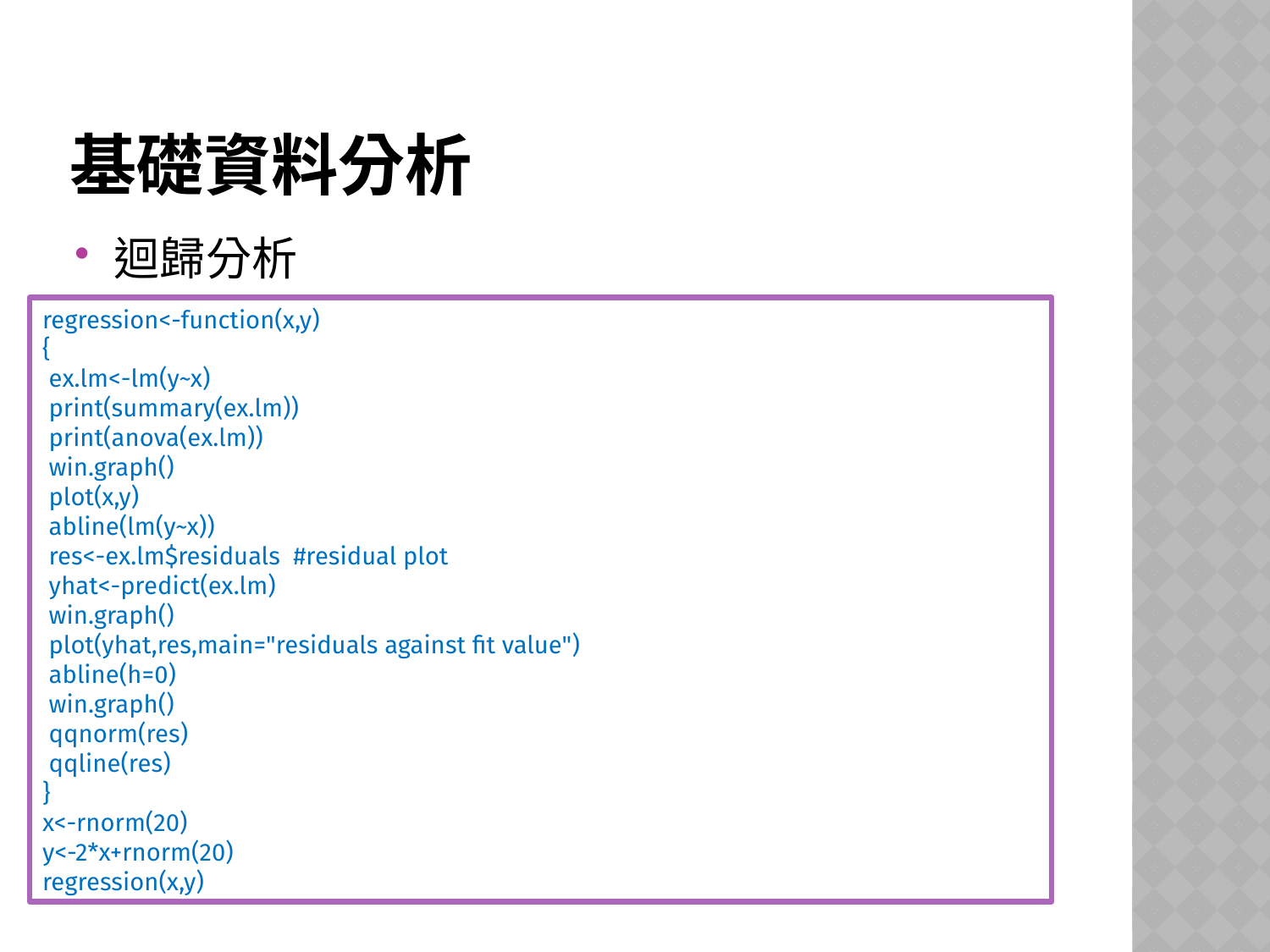

# 基礎資料分析
迴歸分析
regression<-function(x,y)
{
 ex.lm<-lm(y~x)
 print(summary(ex.lm))
 print(anova(ex.lm))
 win.graph()
 plot(x,y)
 abline(lm(y~x))
 res<-ex.lm$residuals  #residual plot
 yhat<-predict(ex.lm)
 win.graph()
 plot(yhat,res,main="residuals against fit value")
 abline(h=0)
 win.graph()
 qqnorm(res)
 qqline(res)
}
x<-rnorm(20)
y<-2*x+rnorm(20)
regression(x,y)